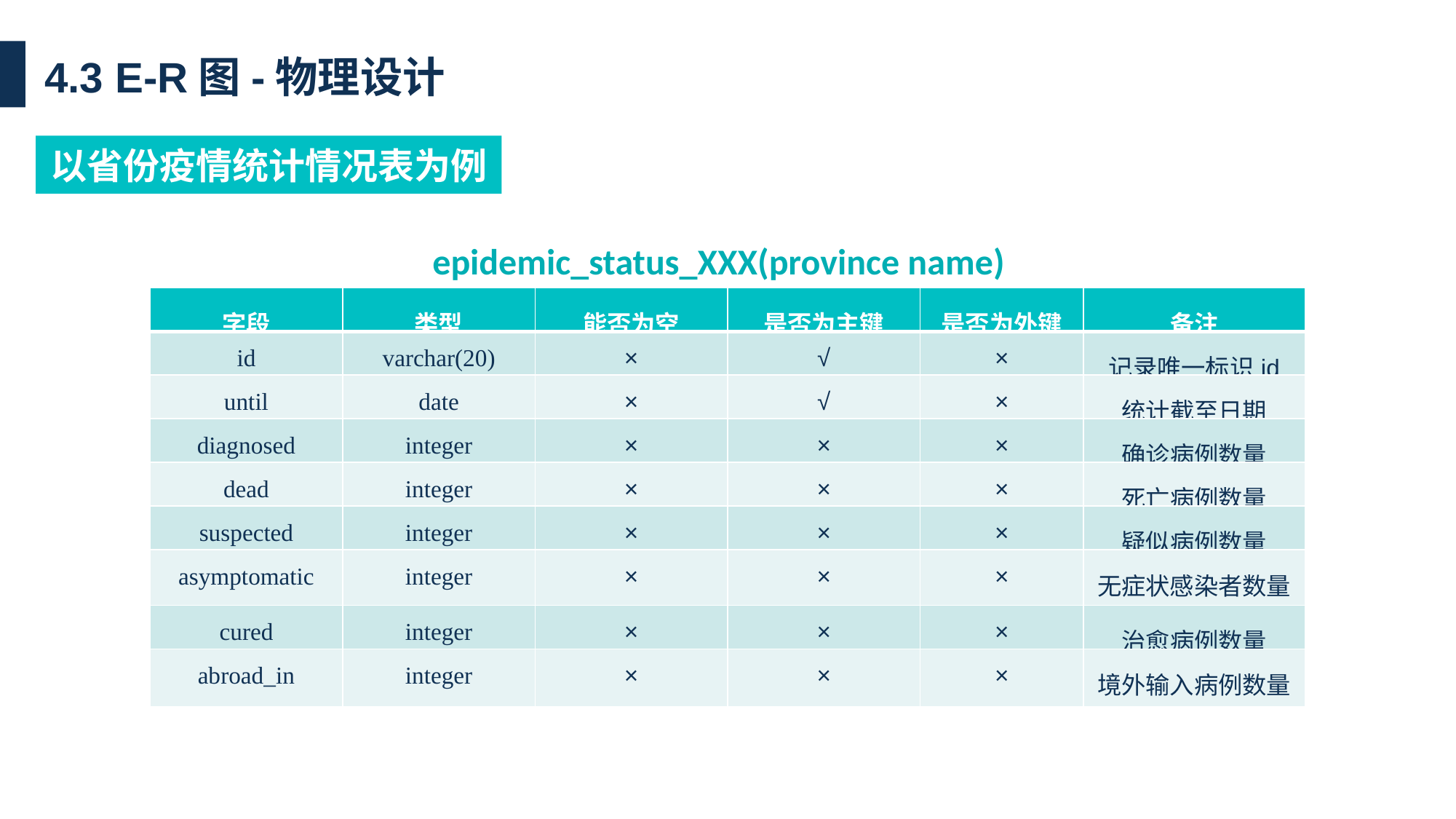

4.3 E-R图-物理设计
以省份疫情统计情况表为例
epidemic_status_XXX(province name)
| 字段 | 类型 | 能否为空 | 是否为主键 | 是否为外键 | 备注 |
| --- | --- | --- | --- | --- | --- |
| id | varchar(20) | × | √ | × | 记录唯一标识id |
| until | date | × | √ | × | 统计截至日期 |
| diagnosed | integer | × | × | × | 确诊病例数量 |
| dead | integer | × | × | × | 死亡病例数量 |
| suspected | integer | × | × | × | 疑似病例数量 |
| asymptomatic | integer | × | × | × | 无症状感染者数量 |
| cured | integer | × | × | × | 治愈病例数量 |
| abroad\_in | integer | × | × | × | 境外输入病例数量 |